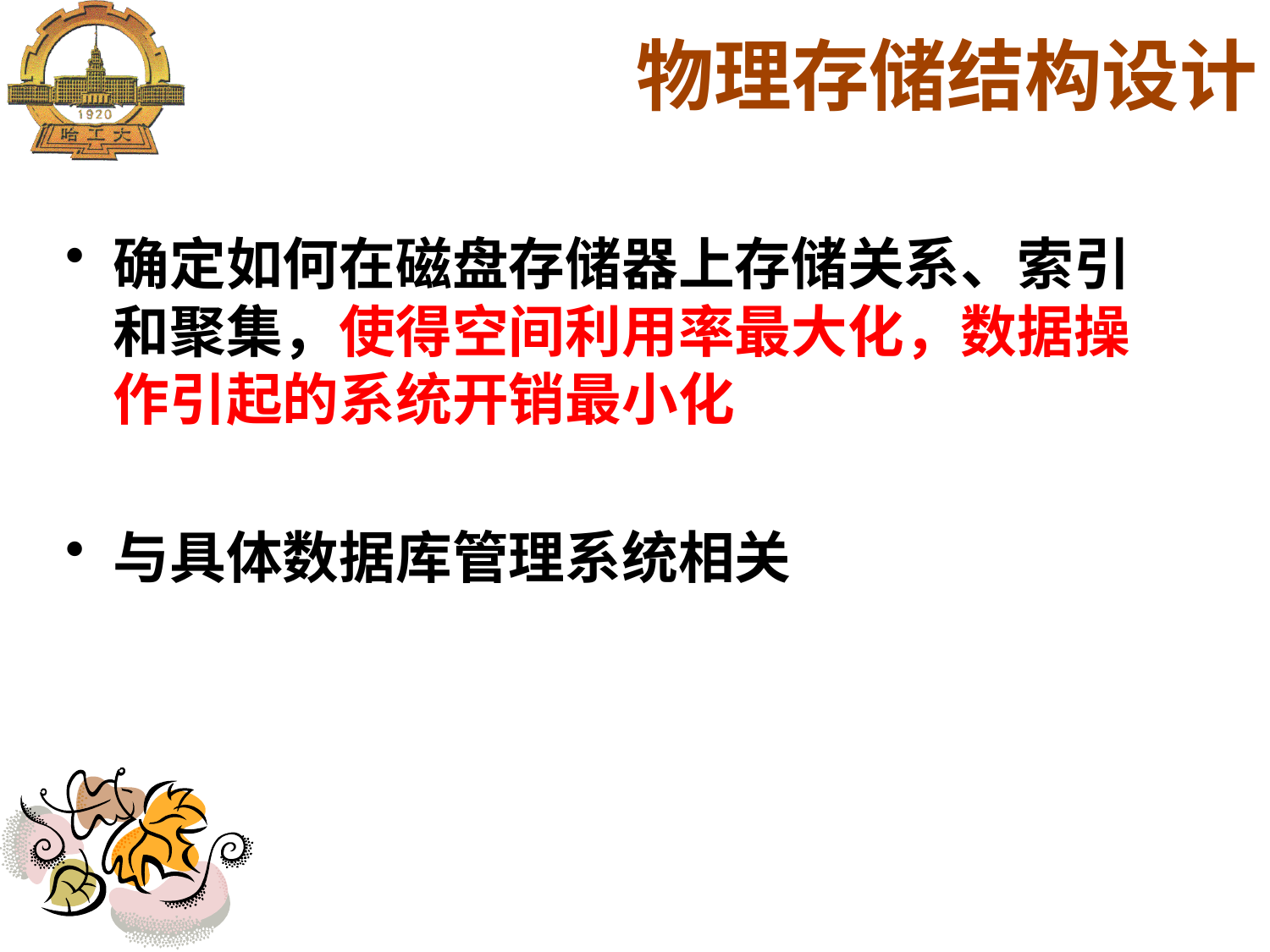

物理存储结构设计
确定如何在磁盘存储器上存储关系、索引和聚集，使得空间利用率最大化，数据操作引起的系统开销最小化

与具体数据库管理系统相关